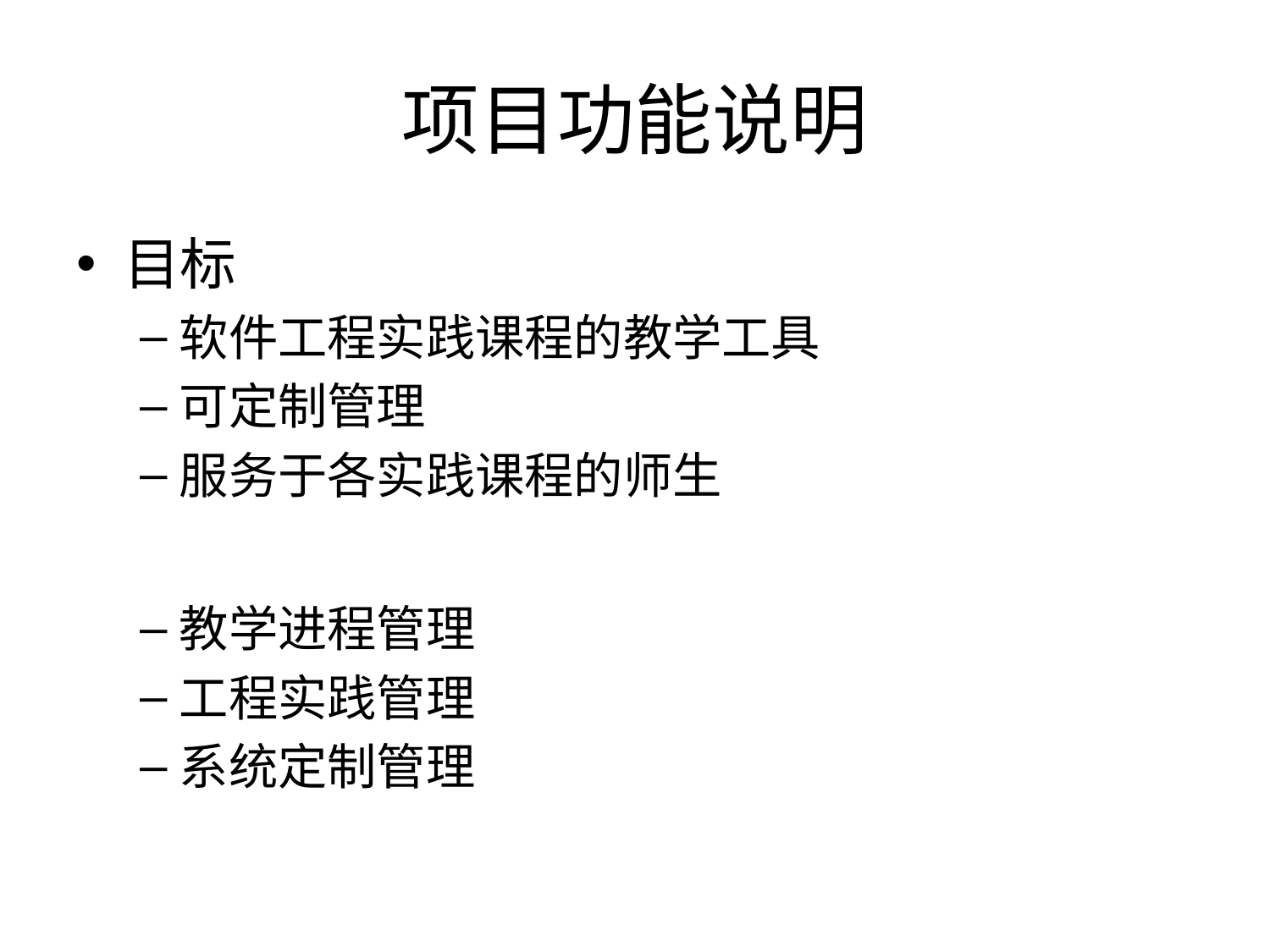

# 项目功能说明
目标
软件工程实践课程的教学工具
可定制管理
服务于各实践课程的师生

教学进程管理
工程实践管理
系统定制管理